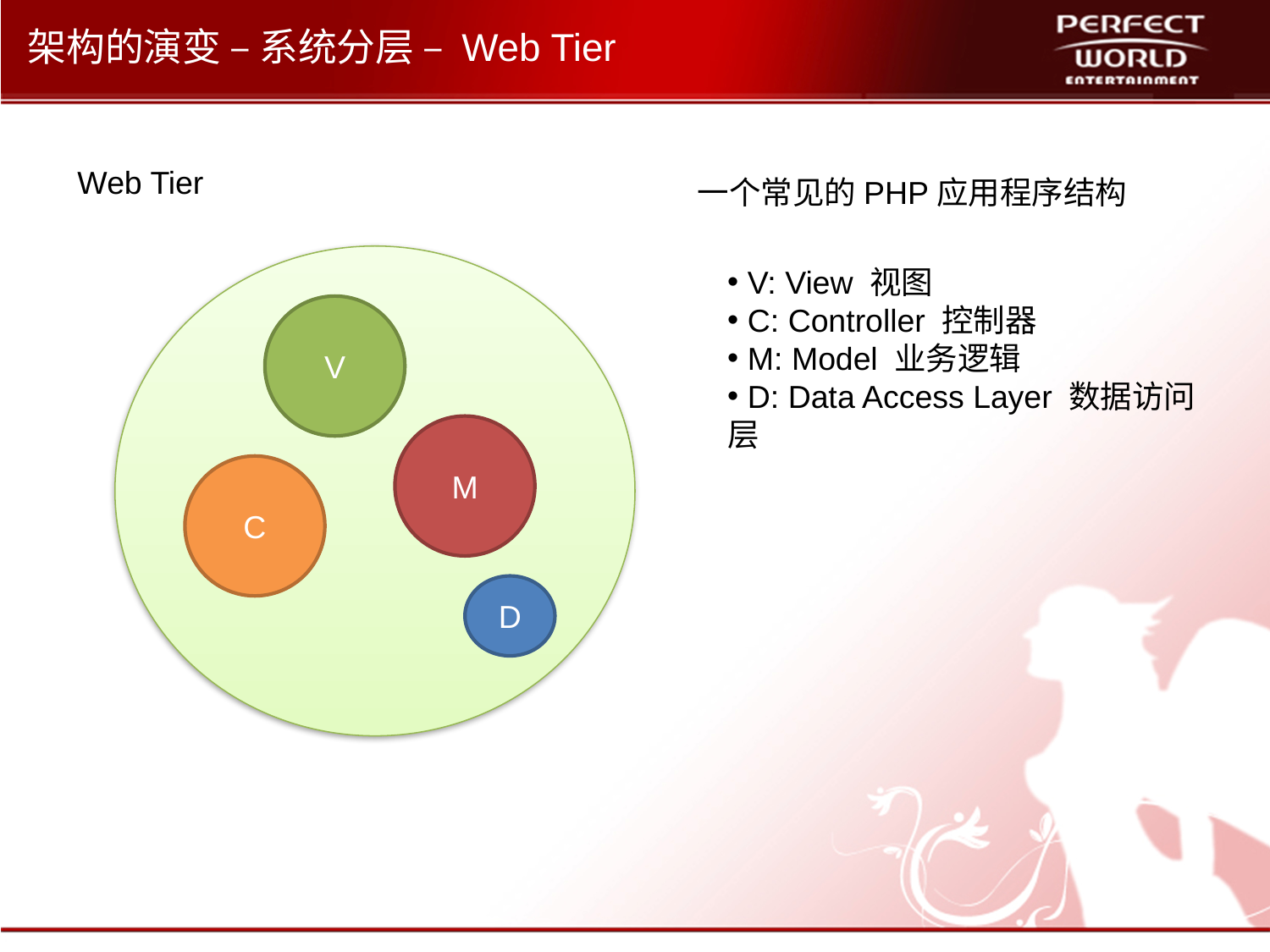

# 架构的演变 – 系统分层 – Web Tier
Web Tier
一个常见的PHP应用程序结构

 V: View 视图
 C: Controller 控制器
 M: Model 业务逻辑
 D: Data Access Layer 数据访问层
V
M
C
D